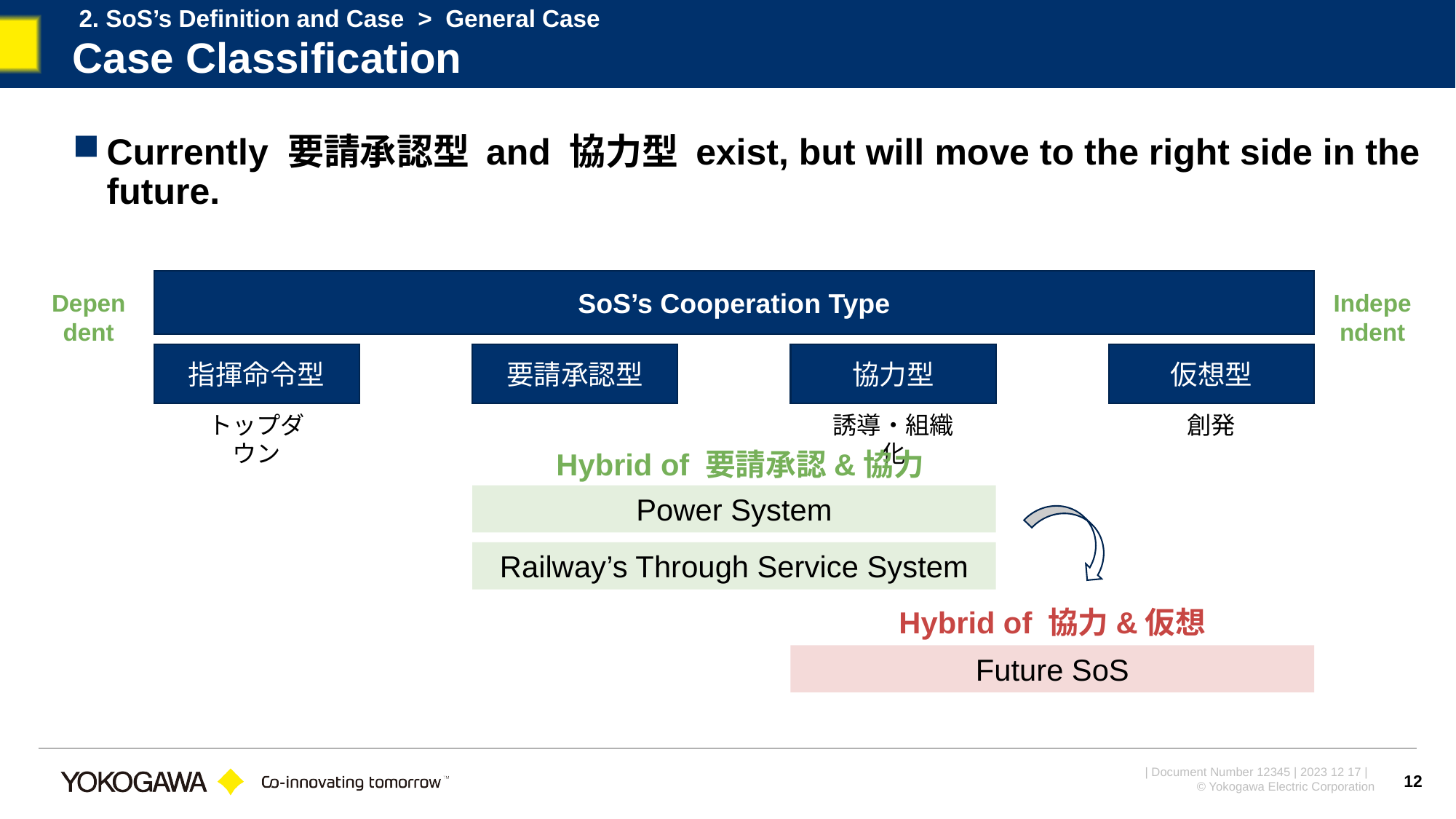

SoS’s Cooperation Type
2. SoS’s Definition and Case  >  General Case
Case Classification
Currently 要請承認型 and 協力型 exist, but will move to the right side in the future.
Dependent
Independent
指揮命令型
要請承認型
協力型
仮想型
トップダウン
誘導・組織化
創発
Hybrid of 要請承認&協力
Power System

Railway’s Through Service System
Hybrid of 協力&仮想
Future SoS
12